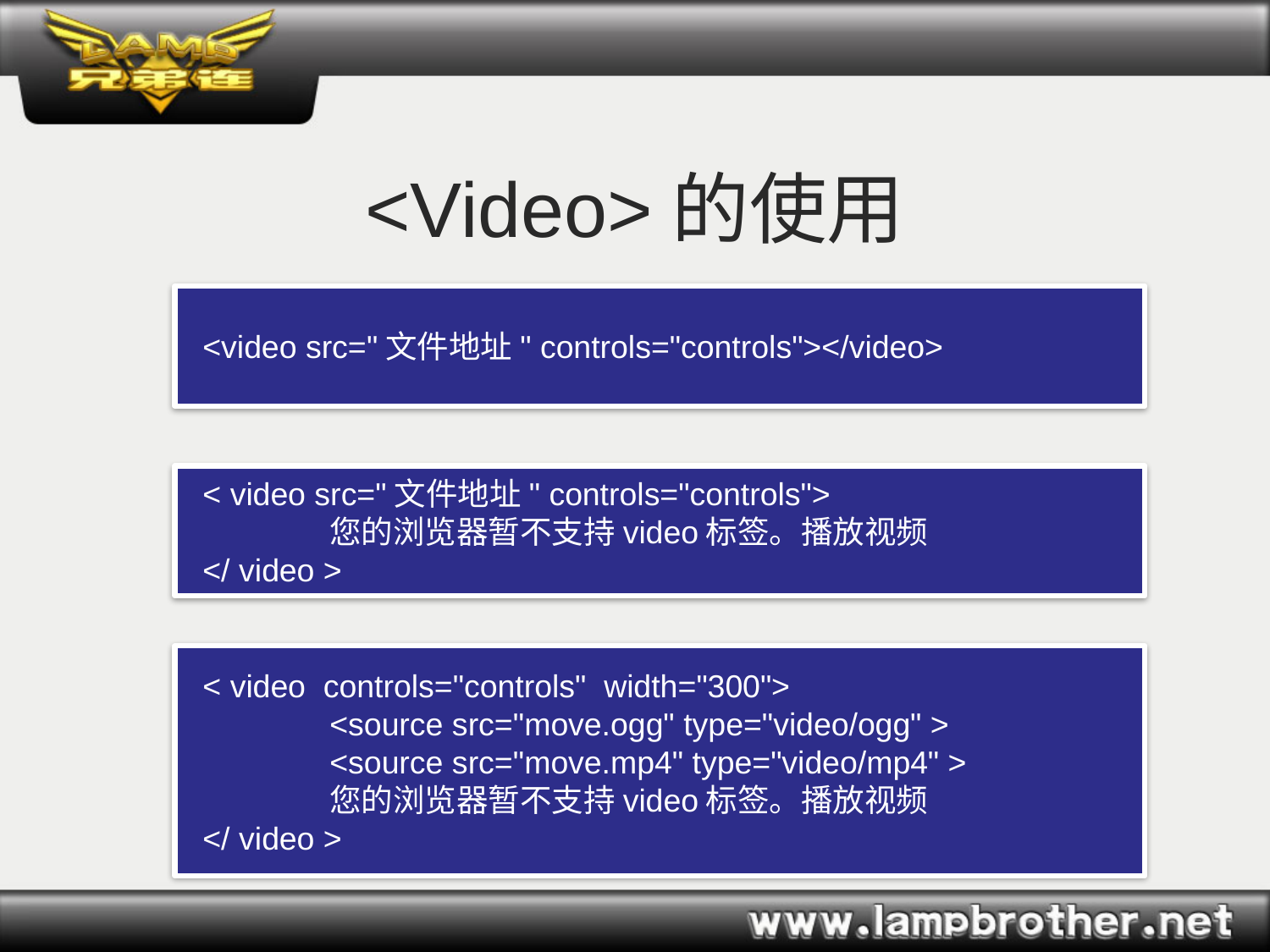

# <Video>的使用
<video src="文件地址" controls="controls"></video>

< video src="文件地址" controls="controls">
	您的浏览器暂不支持video标签。播放视频
</ video >
< video  controls="controls"  width="300">
	<source src="move.ogg" type="video/ogg" >
	<source src="move.mp4" type="video/mp4" >
	您的浏览器暂不支持video标签。播放视频
</ video >